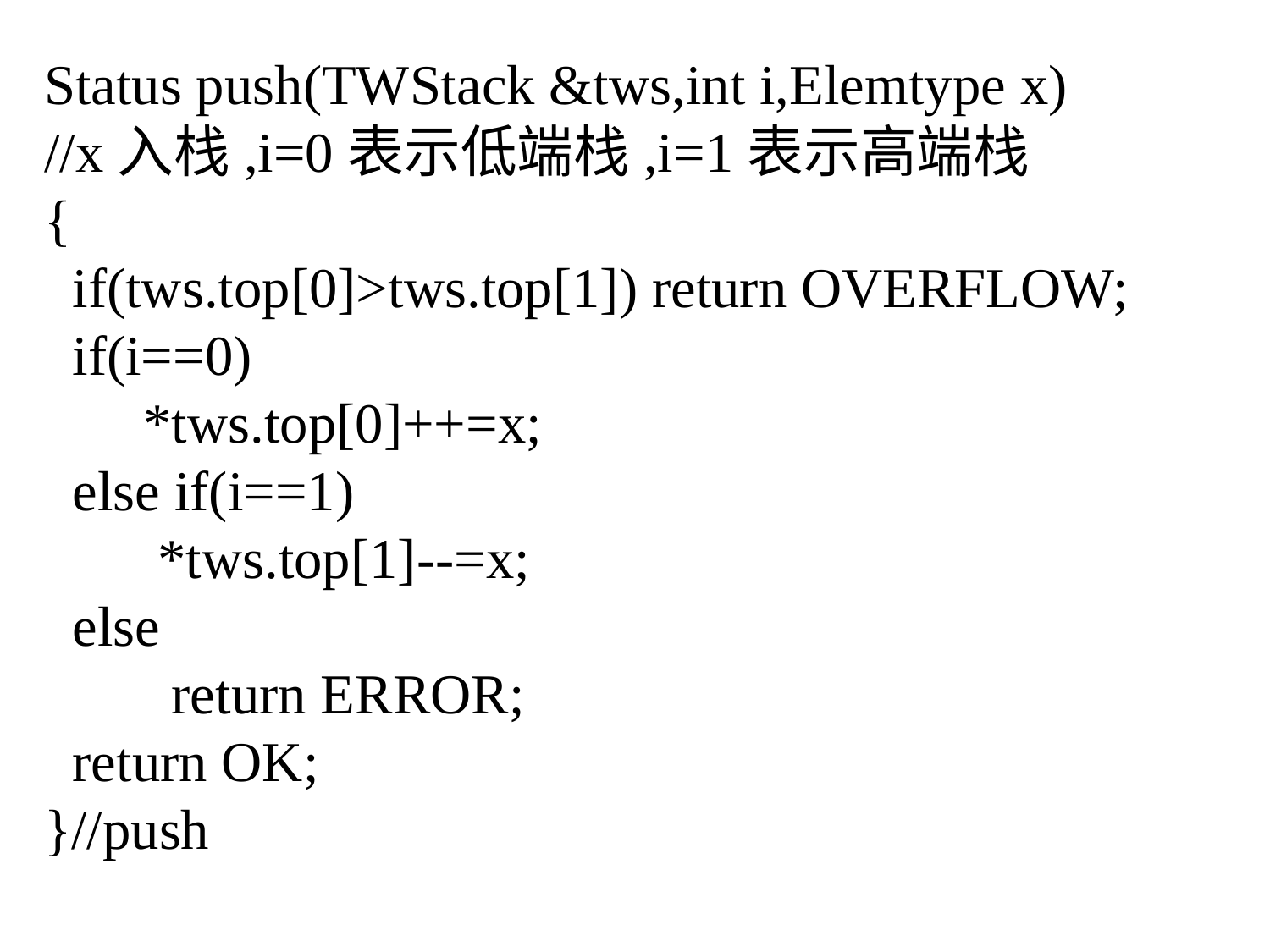

Status push(TWStack &tws,int i,Elemtype x)
//x入栈,i=0表示低端栈,i=1表示高端栈
{
  if(tws.top[0]>tws.top[1]) return OVERFLOW;
  if(i==0)
       *tws.top[0]++=x;
  else if(i==1)
        *tws.top[1]--=x;
  else
         return ERROR;
  return OK;
}//push